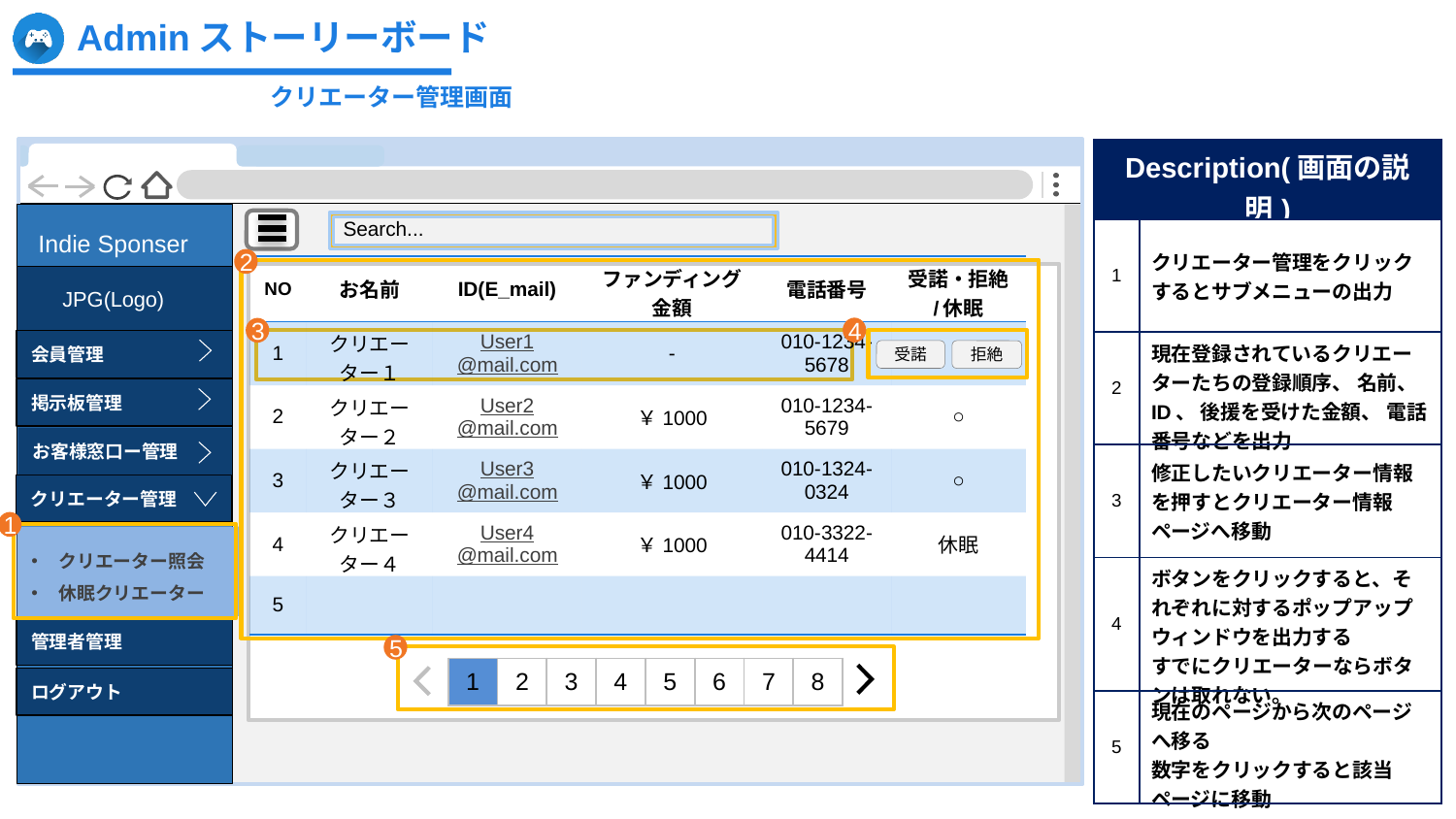

Adminストーリーボード
クリエーター管理画面

Indie Sponser

JPG(Logo)
会員管理

掲示板管理

クリエーター管理
クリエーター照会
休眠クリエーター
管理者管理
ログアウト
| Description(画面の説明) |  |
| --- | --- |
| 1 | クリエーター管理をクリックするとサブメニューの出力 |
| 2 | 現在登録されているクリエーターたちの登録順序、 名前、 ID、 後援を受けた金額、 電話番号などを出力 |
| 3 | 修正したいクリエーター情報を押すとクリエーター情報ページへ移動 |
| 4 | ボタンをクリックすると、それぞれに対するポップアップウィンドウを出力する すでにクリエーターならボタンは取れない。 |
| 5 | 現在のページから次のページへ移る 数字をクリックすると該当ページに移動 |
Search...

2
| NO | お名前 | ID(E\_mail) | ファンディング金額 | 電話番号 | 受諾・拒絶 /休眠 |
| --- | --- | --- | --- | --- | --- |
| 1 | クリエーター１ | User1 @mail.com | - | 010-1234-5678 |  |
| 2 | クリエーター２ | User2 @mail.com | ￥1000 | 010-1234-5679 | ○ |
| 3 | クリエーター３ | User3 @mail.com | ￥1000 | 010-1324-0324 | ○ |
| 4 | クリエーター４ | User4 @mail.com | ￥1000 | 010-3322-4414 | 休眠 |
| 5 |  |  |  |  |  |

4
3

受諾
拒絶

お客様窓口ー管理

1

5

| 1 | 2 | 3 | 4 | 5 | 6 | 7 | 8 |
| --- | --- | --- | --- | --- | --- | --- | --- |